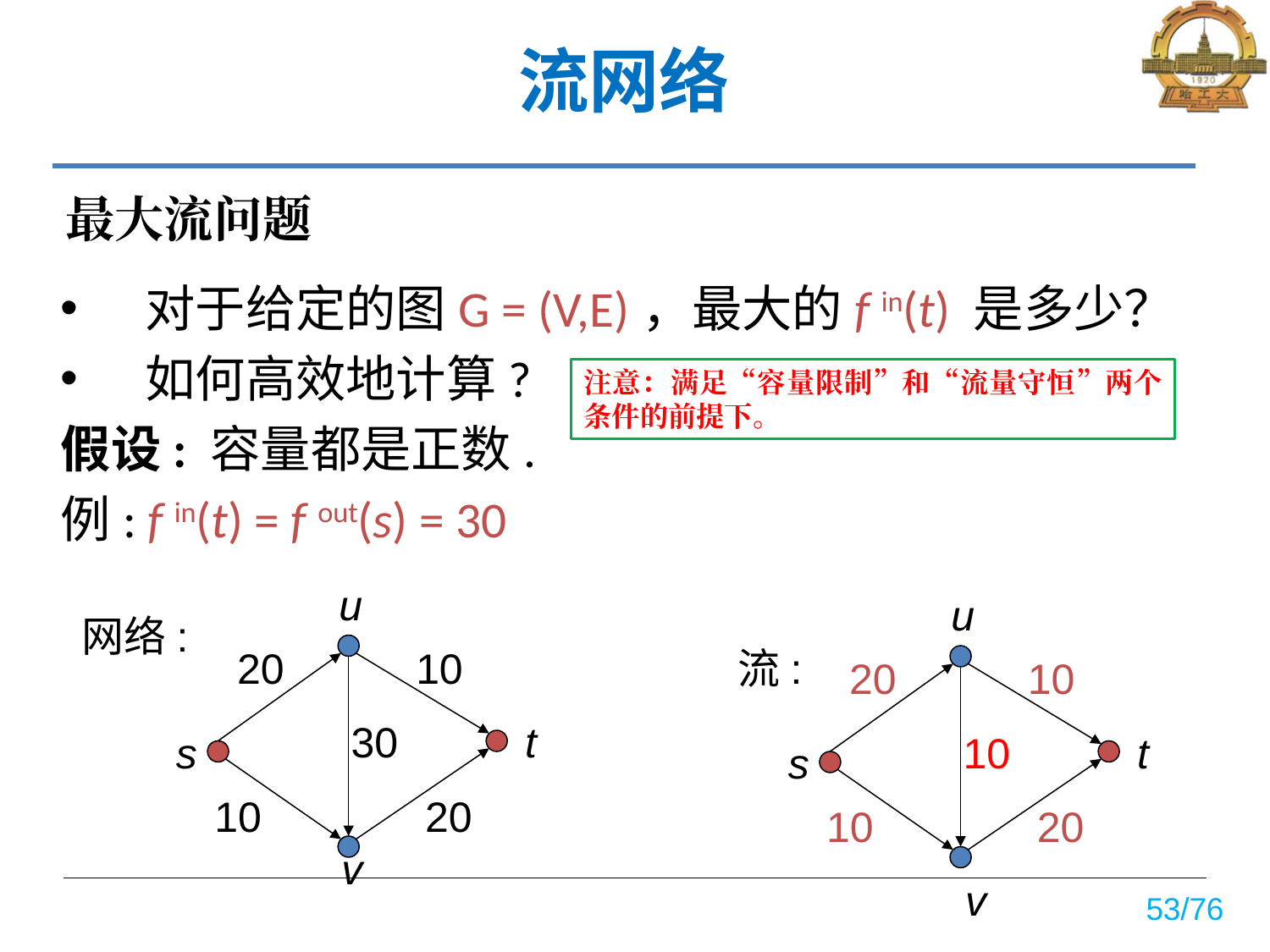

# 流网络
最大流问题
对于给定的图G = (V,E)，最大的f in(t) 是多少？
如何高效地计算?
假设: 容量都是正数.
例: f in(t) = f out(s) = 30
注意：满足“容量限制”和“流量守恒”两个条件的前提下。
u
u
网络:
20

10
流:
20

10
30
t
s
10
t

s

10
20
10
20
v

v